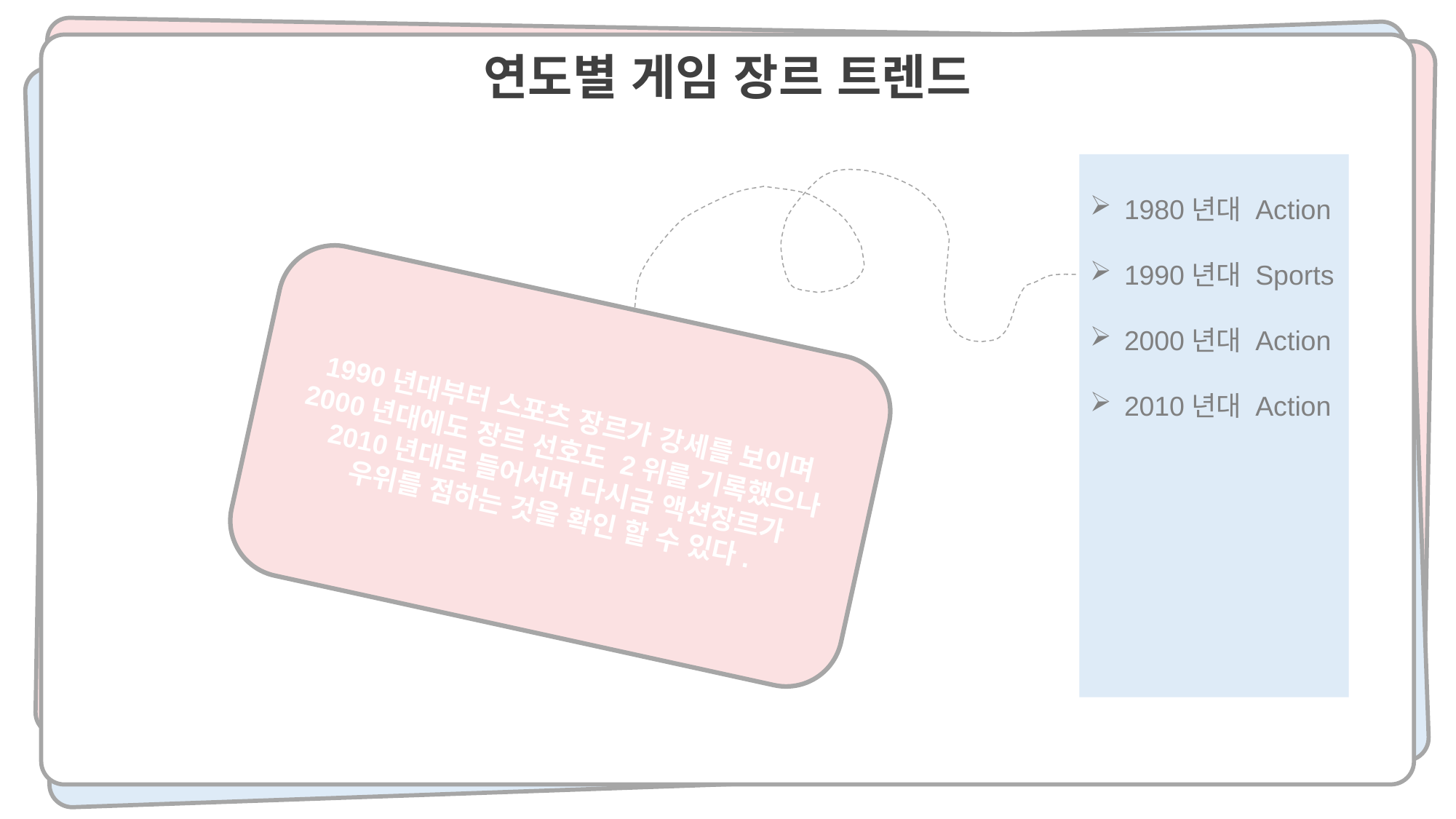

연도별 게임 장르 트렌드

1980년대 Action

1990년대 Sports

2000년대 Action

2010년대 Action

1990년대부터 스포츠 장르가 강세를 보이며 2000년대에도 장르 선호도 2위를 기록했으나 2010년대로 들어서며 다시금 액션장르가
우위를 점하는 것을 확인 할 수 있다.